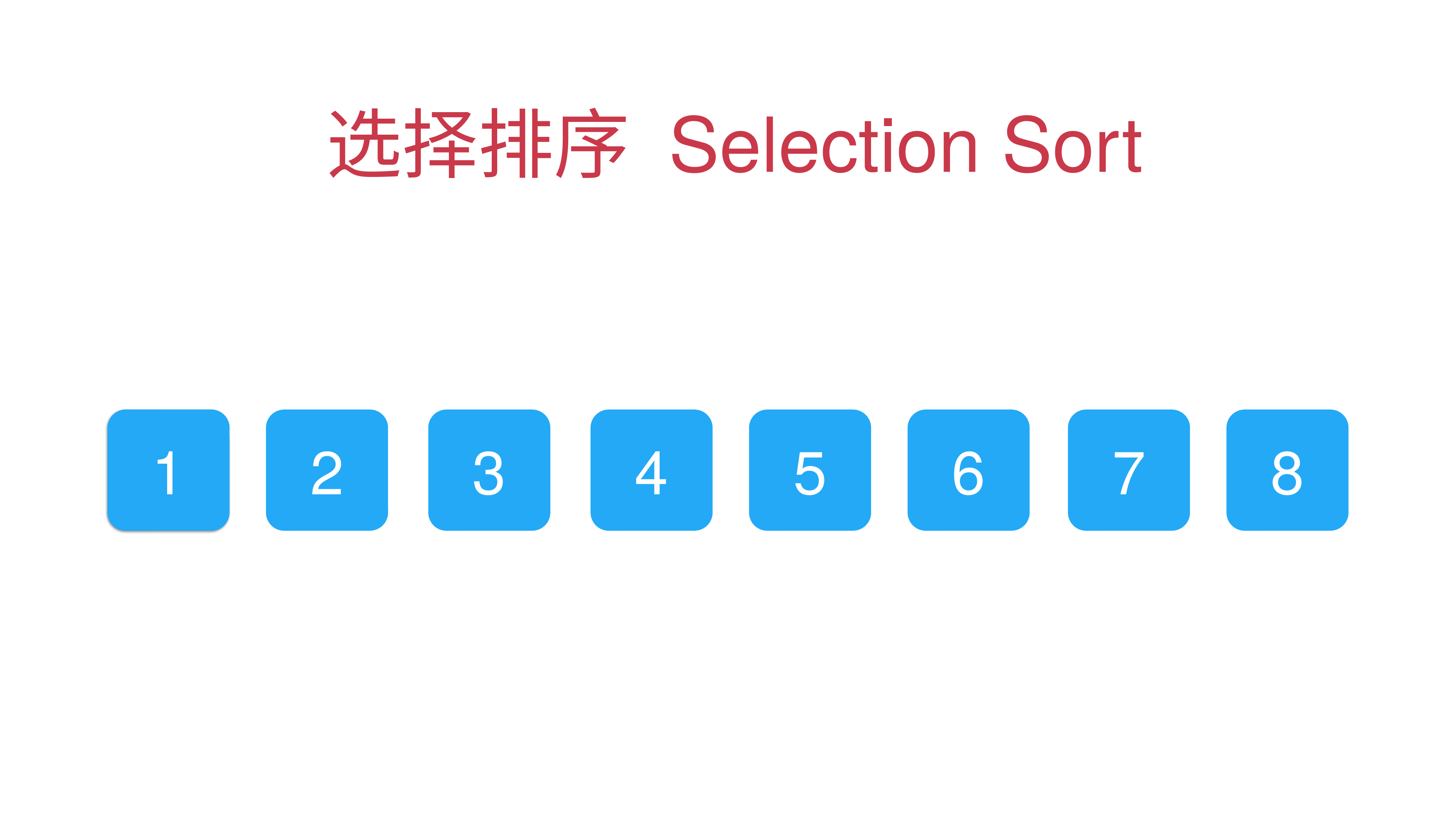

# 选择排序 Selection Sort
1
2
3
4
5
6
7
8